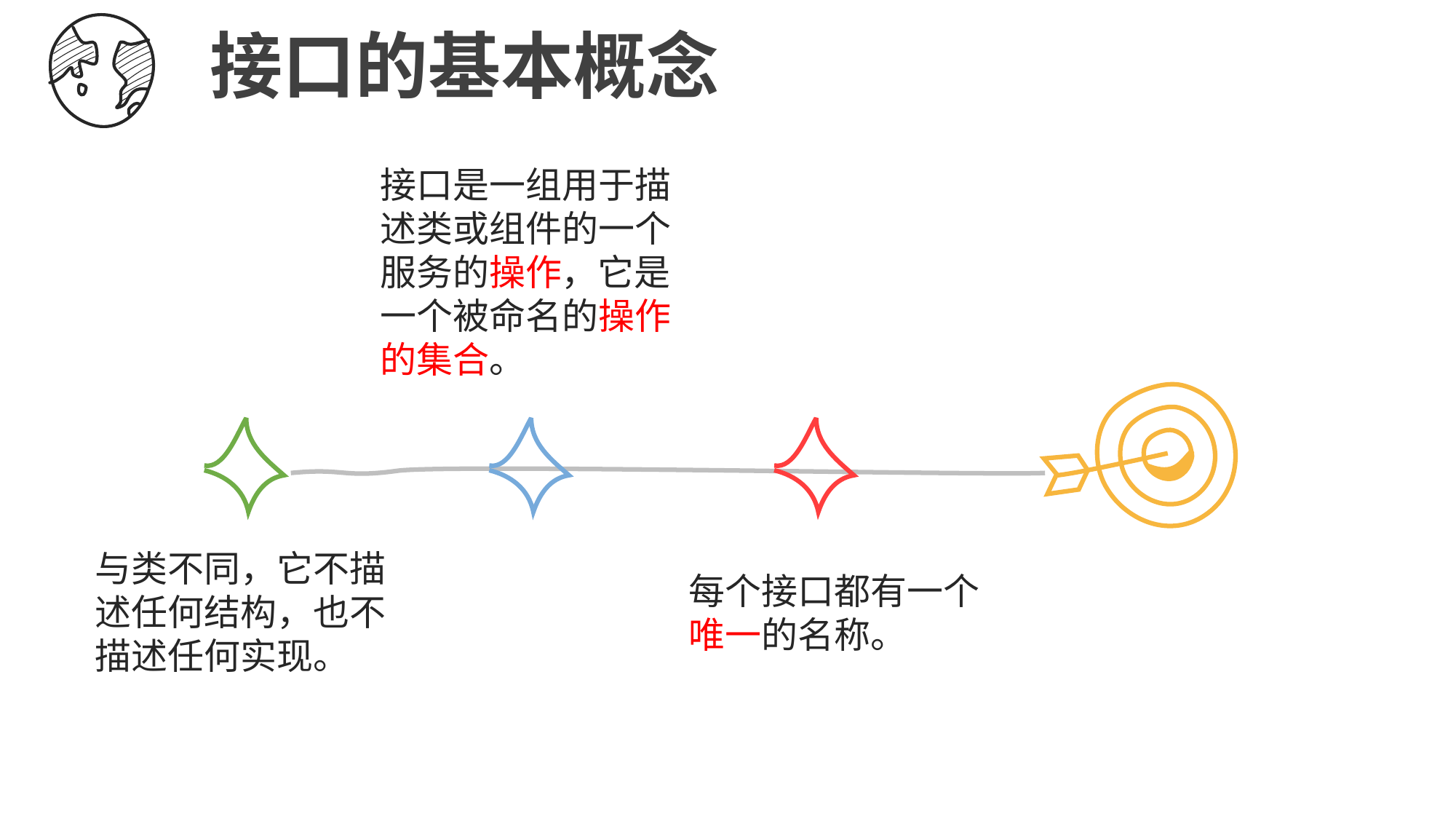

接口的基本概念

接口是一组用于描述类或组件的一个服务的操作，它是一个被命名的操作的集合。

与类不同，它不描述任何结构，也不描述任何实现。
每个接口都有一个唯一的名称。